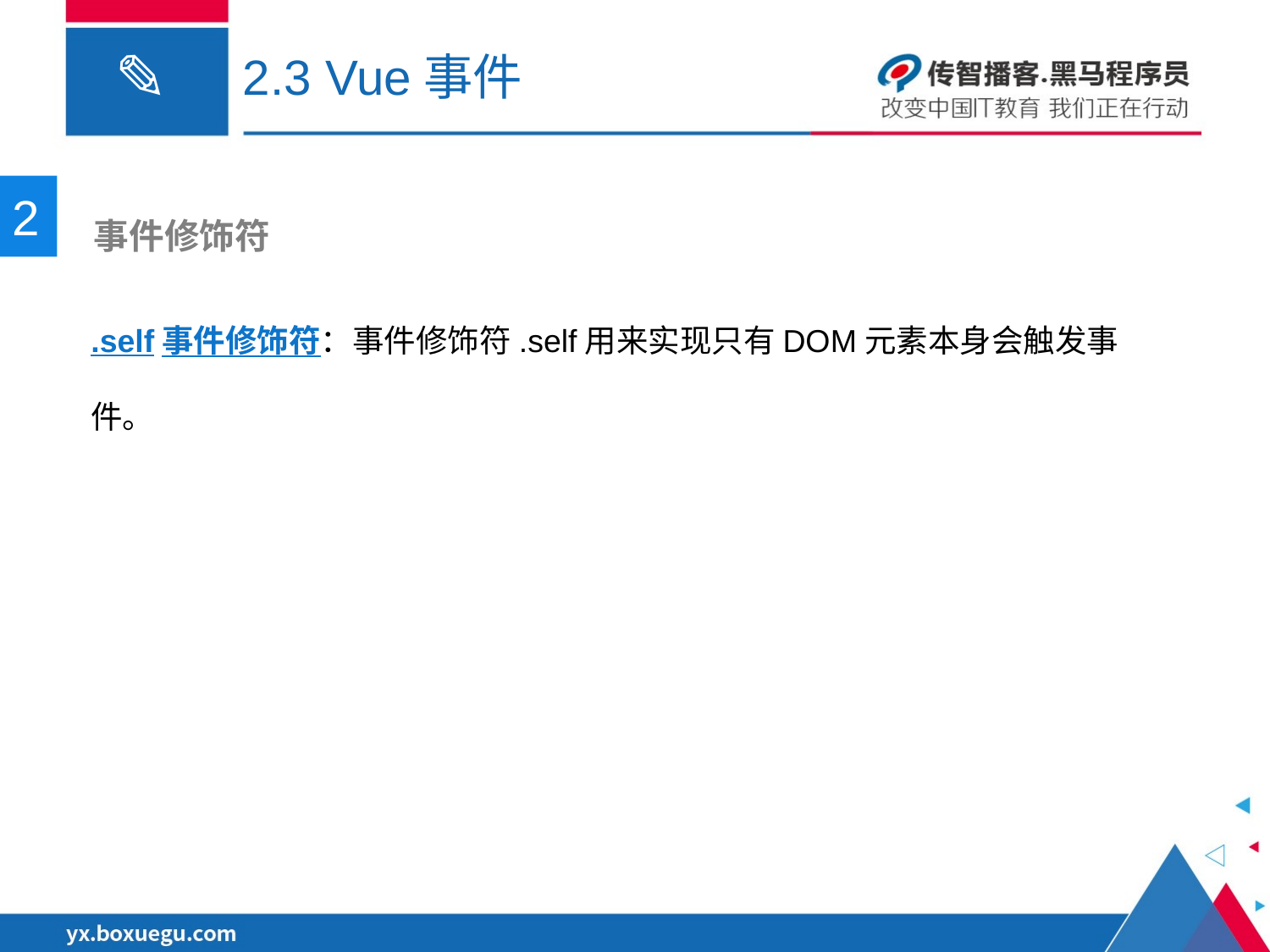

# 2.3 Vue事件

2
  事件修饰符
.self事件修饰符：事件修饰符.self用来实现只有DOM元素本身会触发事件。